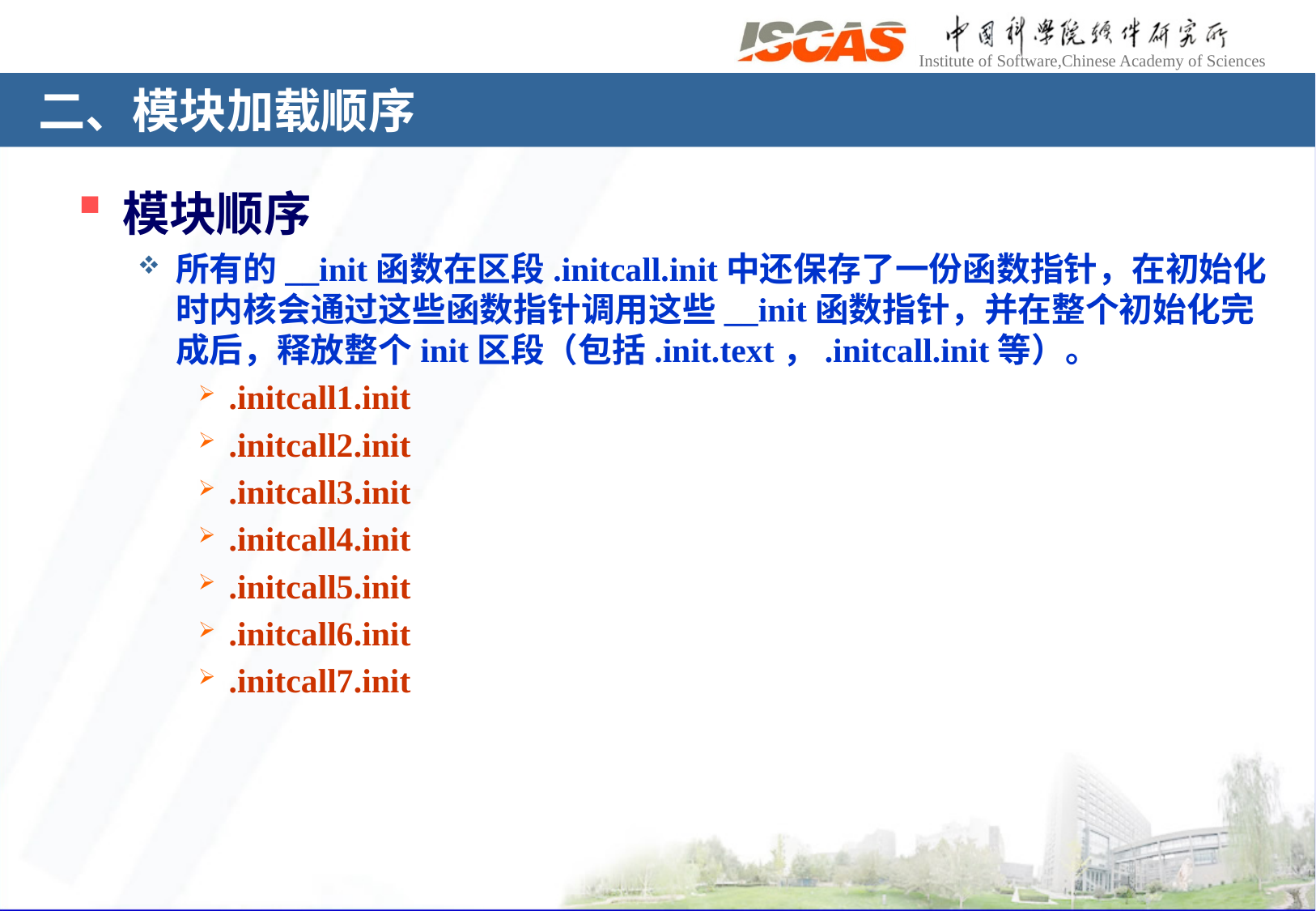

# 二、模块加载顺序
模块顺序
所有的__init函数在区段.initcall.init中还保存了一份函数指针，在初始化时内核会通过这些函数指针调用这些__init函数指针，并在整个初始化完成后，释放整个init区段（包括.init.text，.initcall.init等）。
.initcall1.init
.initcall2.init
.initcall3.init
.initcall4.init
.initcall5.init
.initcall6.init
.initcall7.init